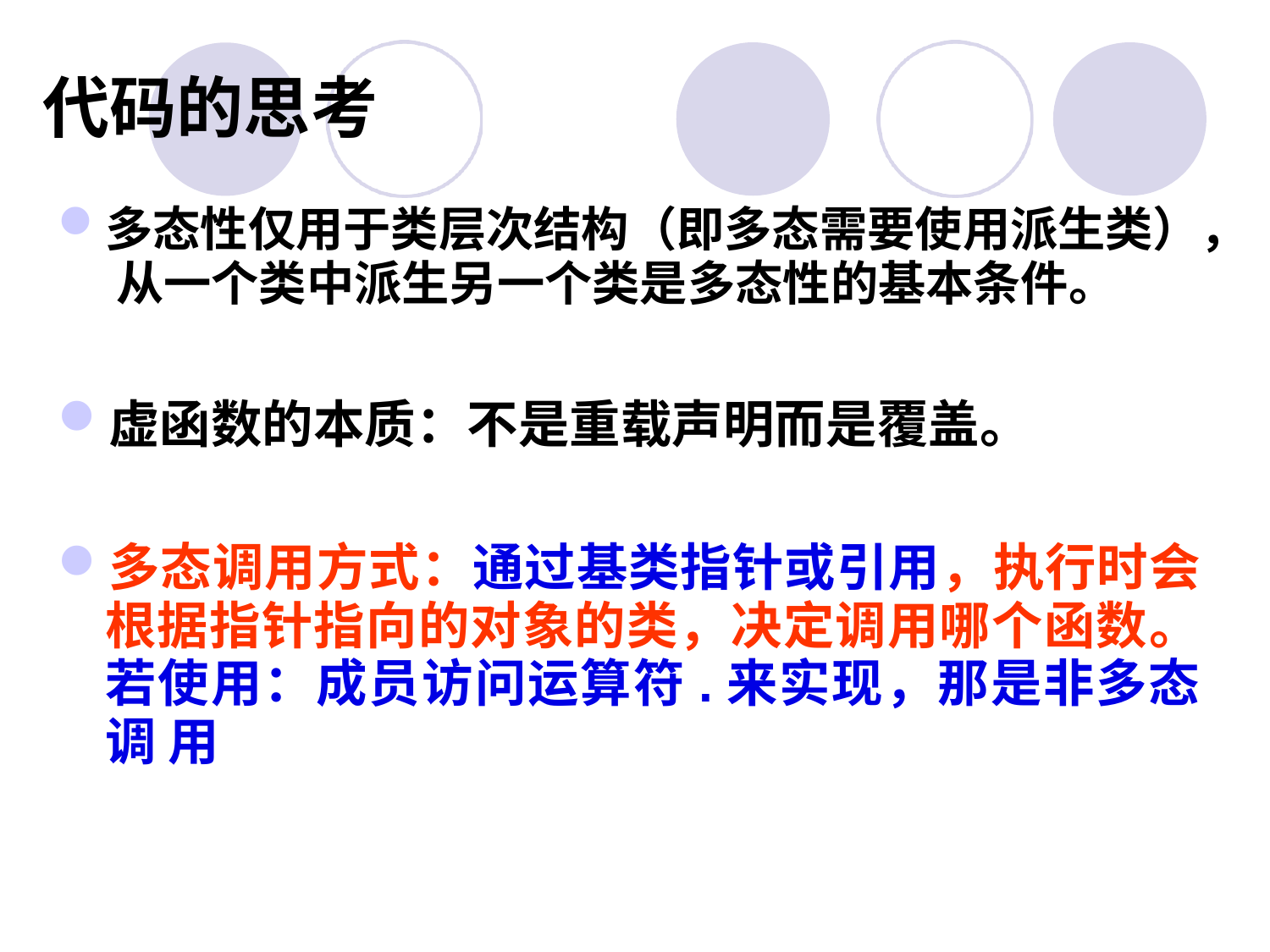

# 代码的思考
多态性仅用于类层次结构（即多态需要使用派生类），  从一个类中派生另一个类是多态性的基本条件。

虚函数的本质：不是重载声明而是覆盖。

多态调用方式：通过基类指针或引用，执行时会 根据指针指向的对象的类，决定调用哪个函数。 若使用：成员访问运算符.来实现，那是非多态调 用